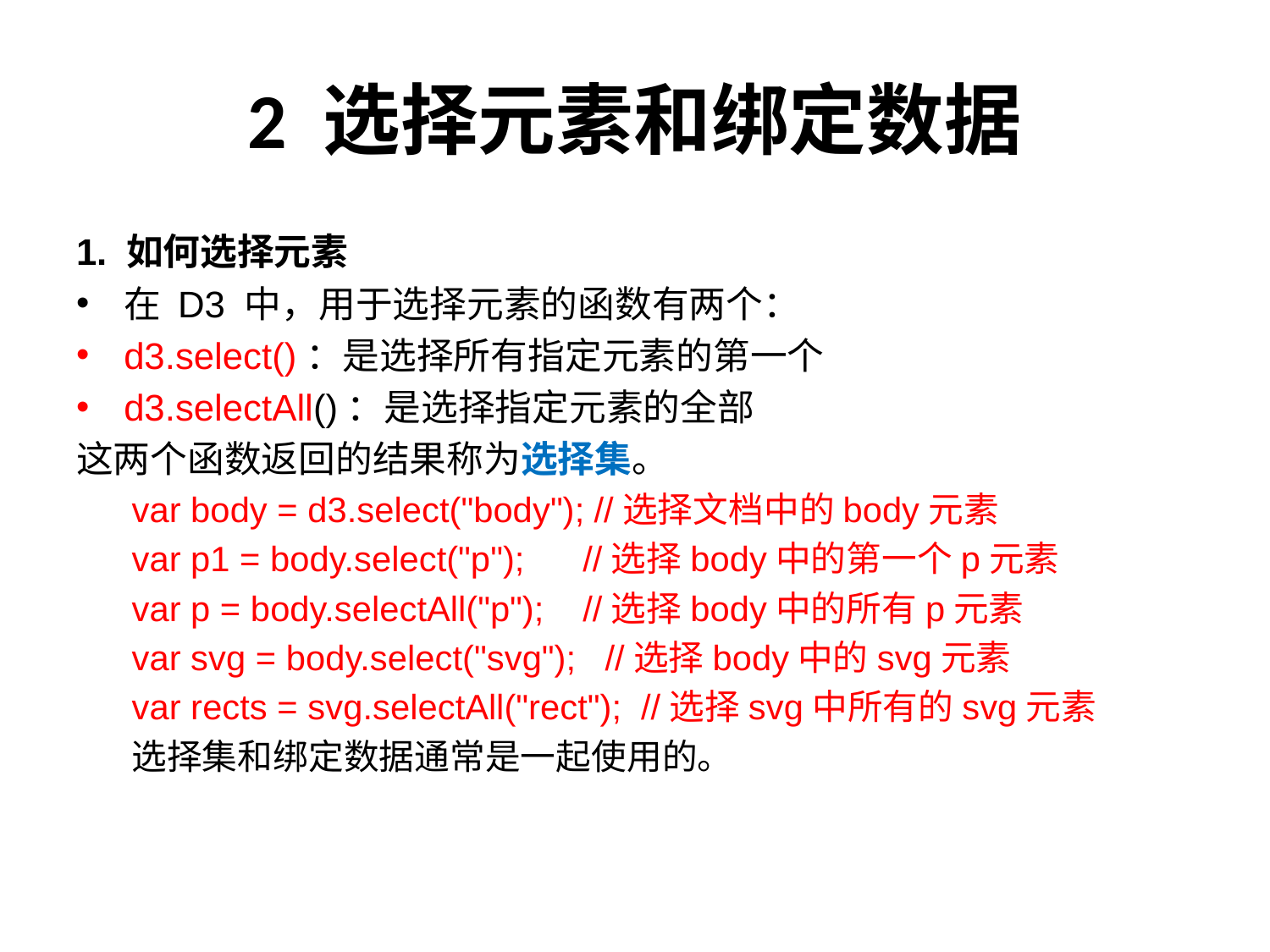

# 2 选择元素和绑定数据
1. 如何选择元素
在 D3 中，用于选择元素的函数有两个：
d3.select()：是选择所有指定元素的第一个
d3.selectAll()：是选择指定元素的全部
这两个函数返回的结果称为选择集。
var body = d3.select("body"); //选择文档中的body元素
var p1 = body.select("p");      //选择body中的第一个p元素
var p = body.selectAll("p");    //选择body中的所有p元素
var svg = body.select("svg");   //选择body中的svg元素
var rects = svg.selectAll("rect");  //选择svg中所有的svg元素
选择集和绑定数据通常是一起使用的。